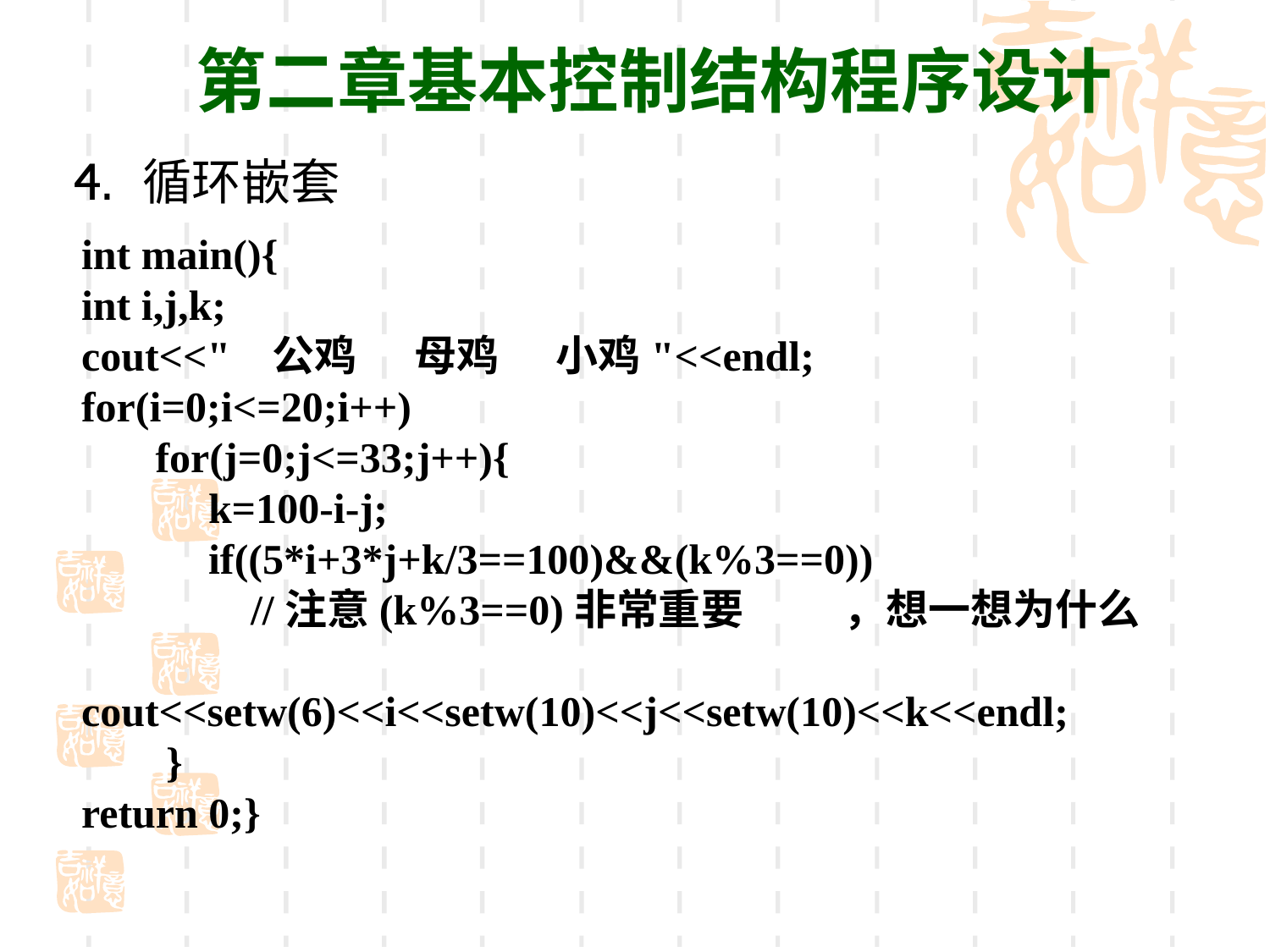

第二章基本控制结构程序设计
4. 循环嵌套
int main(){
int i,j,k;
cout<<"   公鸡      母鸡      小鸡"<<endl;
for(i=0;i<=20;i++)
       for(j=0;j<=33;j++){
	k=100-i-j;
	if((5*i+3*j+k/3==100)&&(k%3==0))			    //注意(k%3==0)非常重要	，想一想为什么	   	cout<<setw(6)<<i<<setw(10)<<j<<setw(10)<<k<<endl;
        }
return 0;}